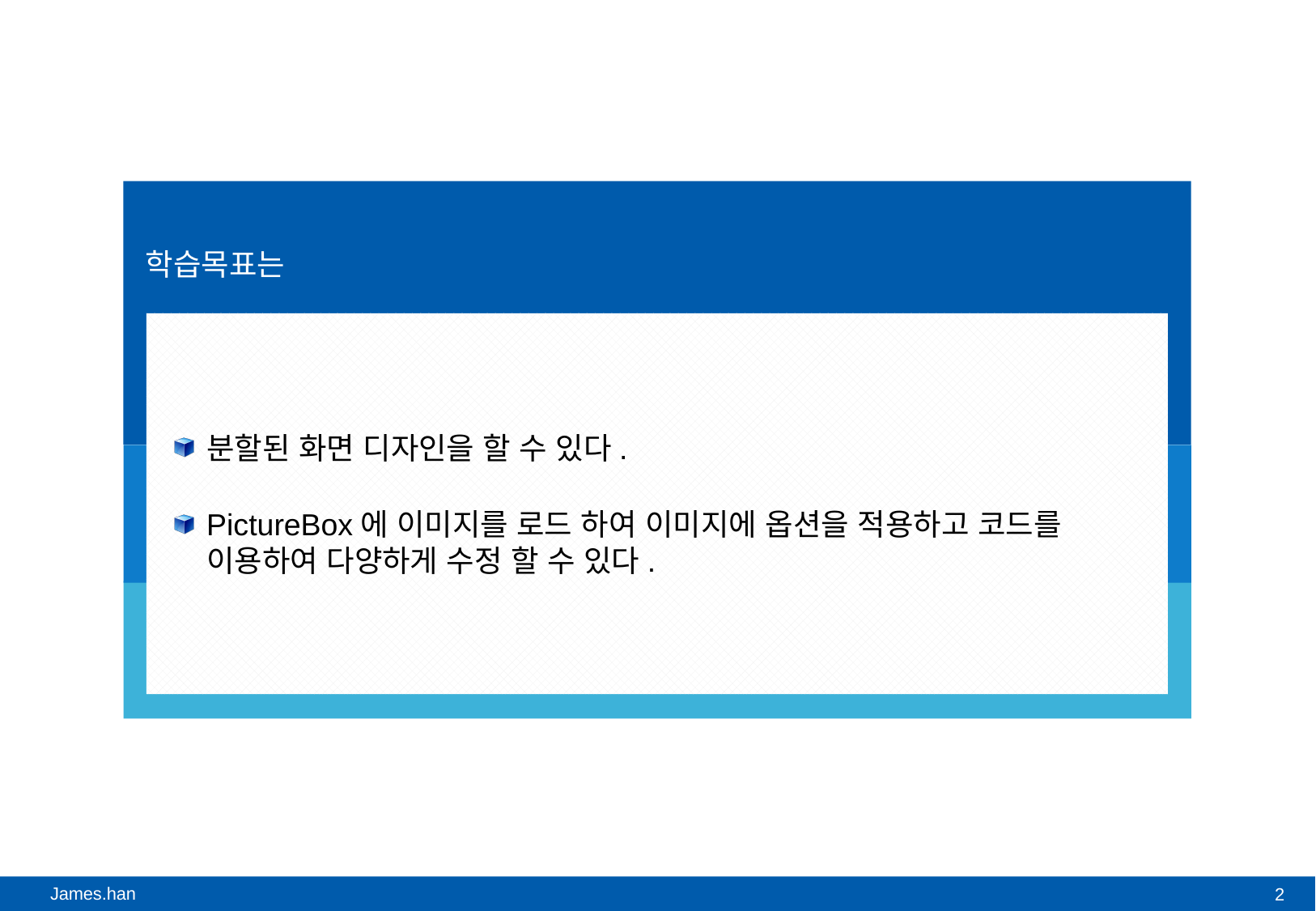

분할된 화면 디자인을 할 수 있다.
PictureBox에 이미지를 로드 하여 이미지에 옵션을 적용하고 코드를 이용하여 다양하게 수정 할 수 있다.
2